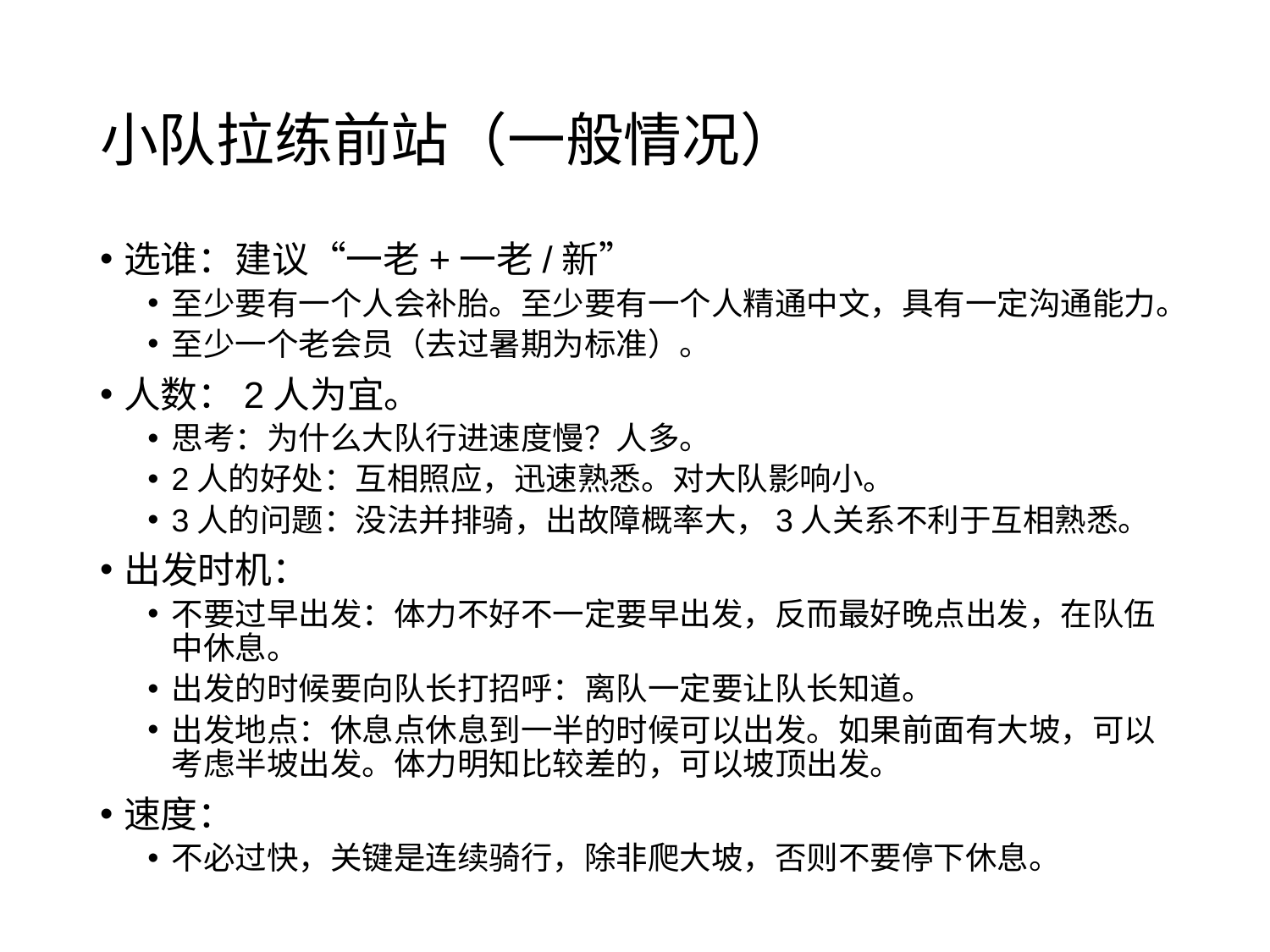

# 小队拉练前站（一般情况）
选谁：建议“一老+一老/新”
至少要有一个人会补胎。至少要有一个人精通中文，具有一定沟通能力。
至少一个老会员（去过暑期为标准）。
人数：2人为宜。
思考：为什么大队行进速度慢？人多。
2人的好处：互相照应，迅速熟悉。对大队影响小。
3人的问题：没法并排骑，出故障概率大，3人关系不利于互相熟悉。
出发时机：
不要过早出发：体力不好不一定要早出发，反而最好晚点出发，在队伍中休息。
出发的时候要向队长打招呼：离队一定要让队长知道。
出发地点：休息点休息到一半的时候可以出发。如果前面有大坡，可以考虑半坡出发。体力明知比较差的，可以坡顶出发。
速度：
不必过快，关键是连续骑行，除非爬大坡，否则不要停下休息。